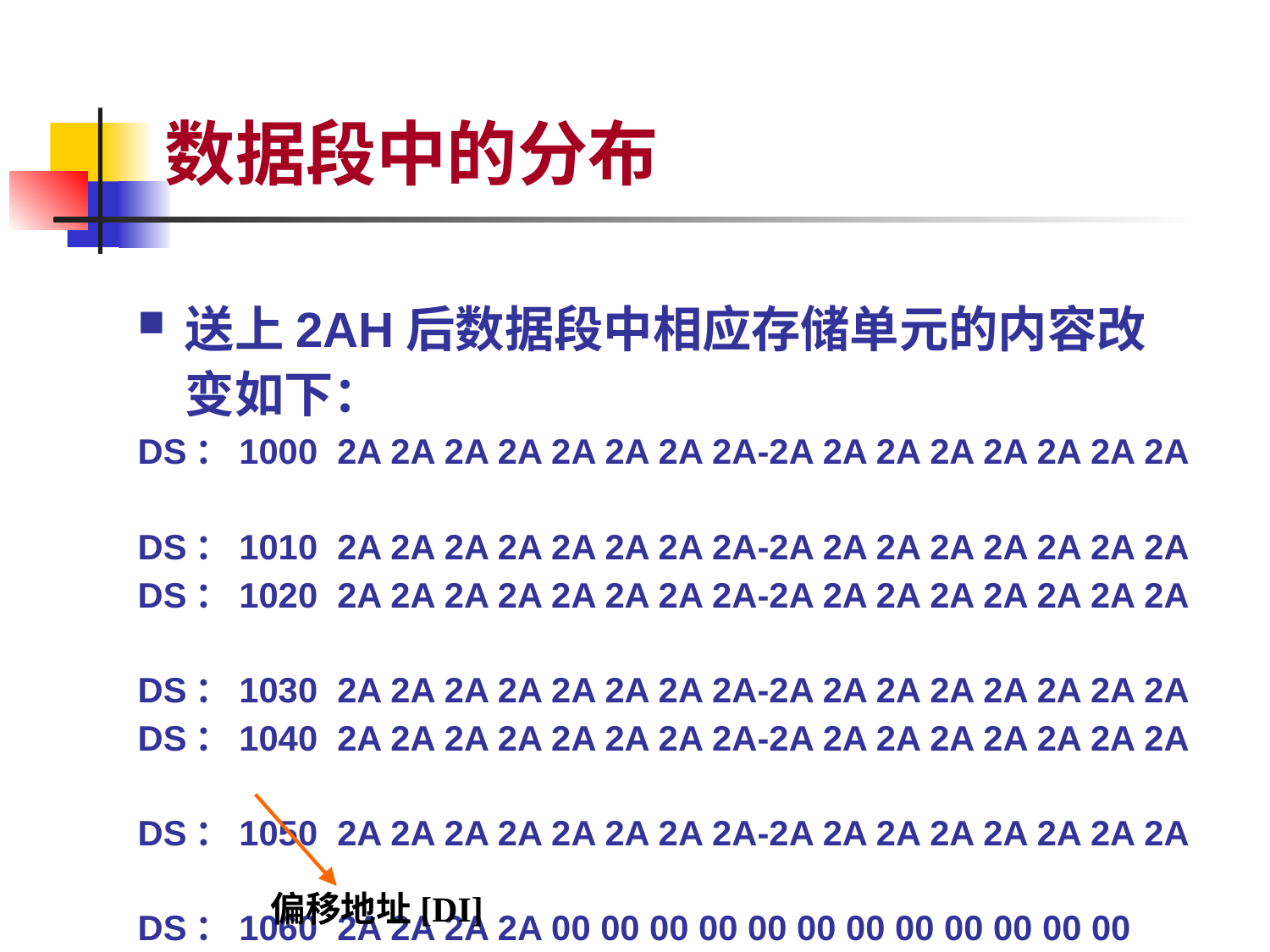

# 数据段中的分布
送上2AH后数据段中相应存储单元的内容改变如下：
DS：1000  2A 2A 2A 2A 2A 2A 2A 2A-2A 2A 2A 2A 2A 2A 2A 2A
DS：1010  2A 2A 2A 2A 2A 2A 2A 2A-2A 2A 2A 2A 2A 2A 2A 2A
DS：1020  2A 2A 2A 2A 2A 2A 2A 2A-2A 2A 2A 2A 2A 2A 2A 2A
DS：1030  2A 2A 2A 2A 2A 2A 2A 2A-2A 2A 2A 2A 2A 2A 2A 2A
DS：1040  2A 2A 2A 2A 2A 2A 2A 2A-2A 2A 2A 2A 2A 2A 2A 2A
DS：1050  2A 2A 2A 2A 2A 2A 2A 2A-2A 2A 2A 2A 2A 2A 2A 2A
DS：1060  2A 2A 2A 2A 00 00 00 00 00 00 00 00 00 00 00 00

60
偏移地址[DI]